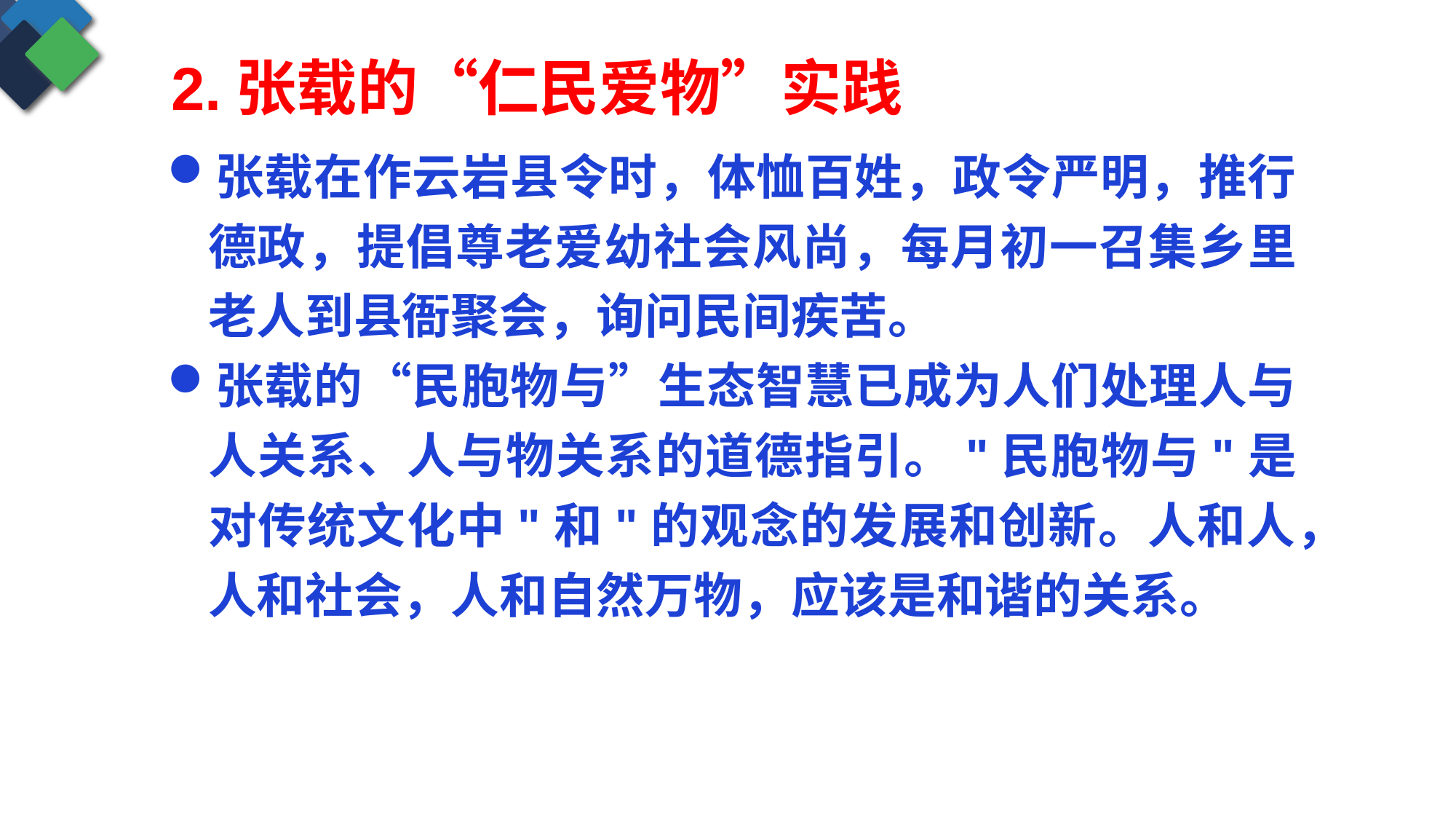

2.张载的“仁民爱物”实践
张载在作云岩县令时，体恤百姓，政令严明，推行德政，提倡尊老爱幼社会风尚，每月初一召集乡里老人到县衙聚会，询问民间疾苦。
张载的“民胞物与”生态智慧已成为人们处理人与人关系、人与物关系的道德指引。"民胞物与"是对传统文化中"和"的观念的发展和创新。人和人，人和社会，人和自然万物，应该是和谐的关系。